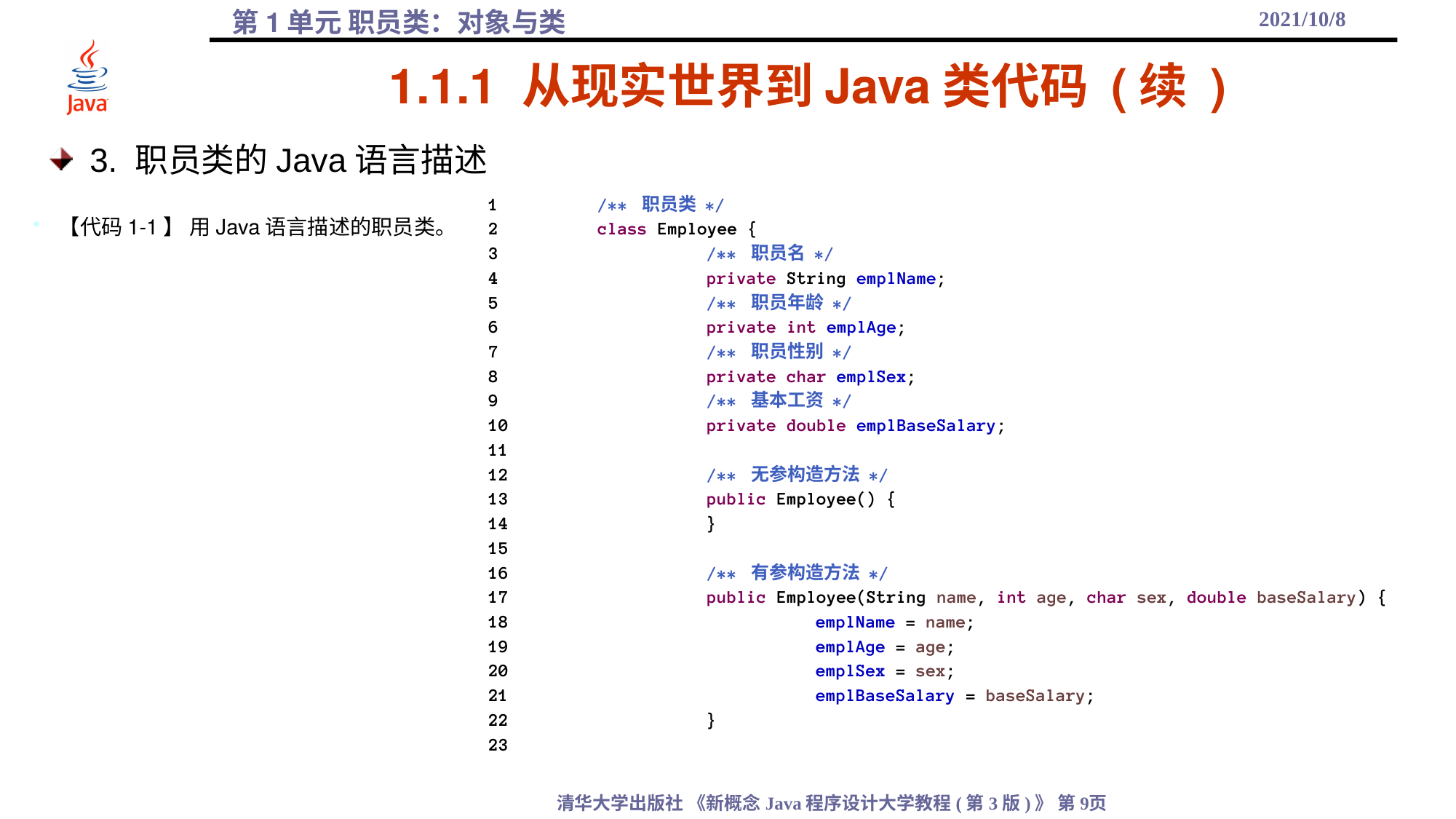

2021/10/8
# 1.1.1 从现实世界到Java类代码 (续 )
3. 职员类的Java语言描述

1	/** 职员类 */
2	class Employee {
3		/** 职员名 */
4		private String emplName;
5		/** 职员年龄 */
6		private int emplAge;
7		/** 职员性别 */
8		private char emplSex;
9		/** 基本工资 */
10		private double emplBaseSalary;
11
12		/** 无参构造方法 */
13		public Employee() {
14		}
15
16		/** 有参构造方法 */
17		public Employee(String name, int age, char sex, double baseSalary) {
18			emplName = name;
19			emplAge = age;
20			emplSex = sex;
21			emplBaseSalary = baseSalary;
22		}
23
【代码1-1】 用Java语言描述的职员类。